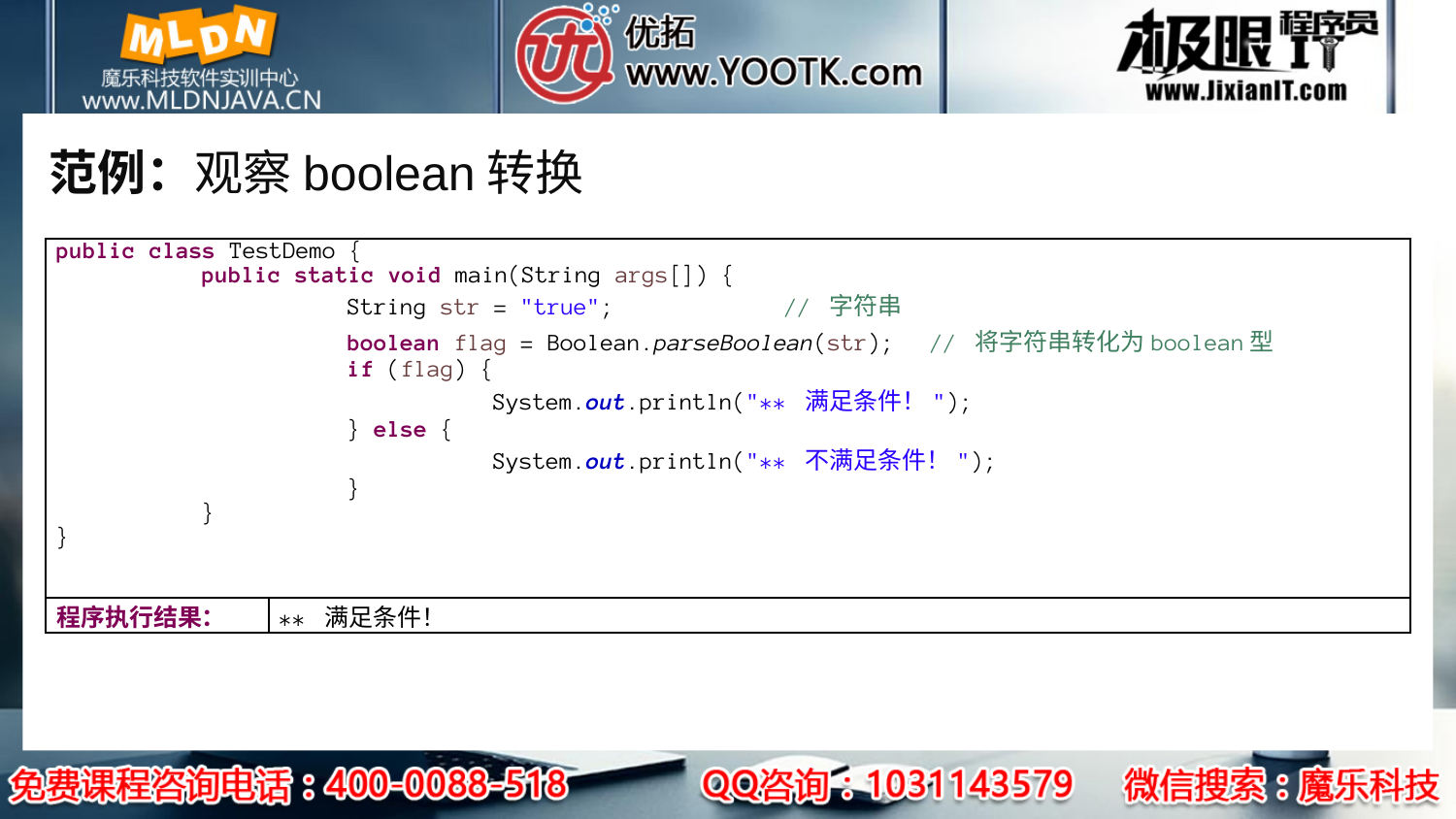

# 范例：观察boolean转换
| public class TestDemo { public static void main(String args[]) { String str = "true"; // 字符串 boolean flag = Boolean.parseBoolean(str); // 将字符串转化为boolean型 if (flag) { System.out.println("\*\* 满足条件！"); } else { System.out.println("\*\* 不满足条件！"); } } } |  |
| --- | --- |
| 程序执行结果： | \*\* 满足条件！ |